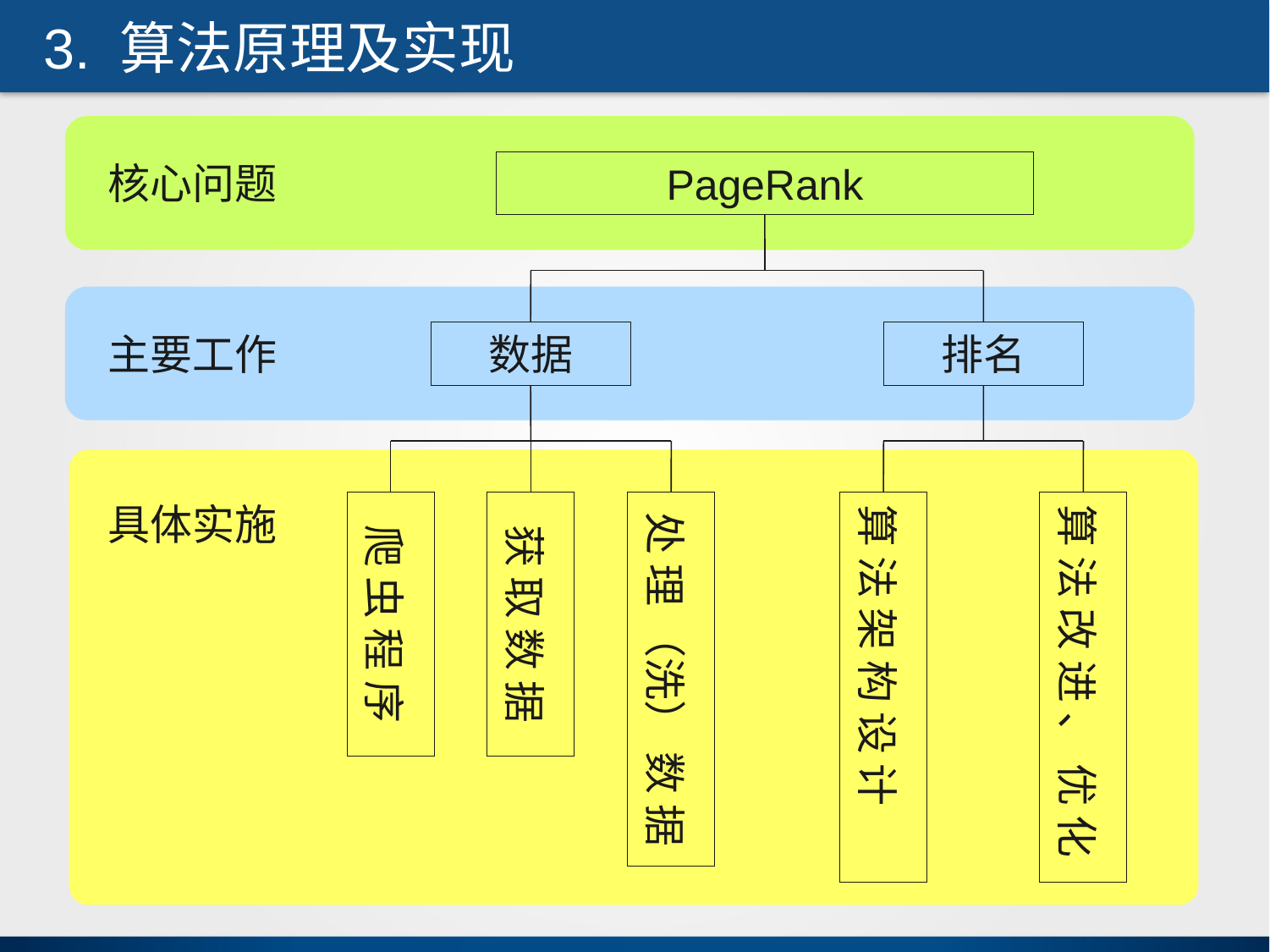

3. 算法原理及实现

PageRank
核心问题

主要工作
数据
排名

具体实施
算 法 架 构 设 计
算 法 改 进 、 优 化
爬 虫 程 序
获 取 数 据
处 理 （洗） 数 据